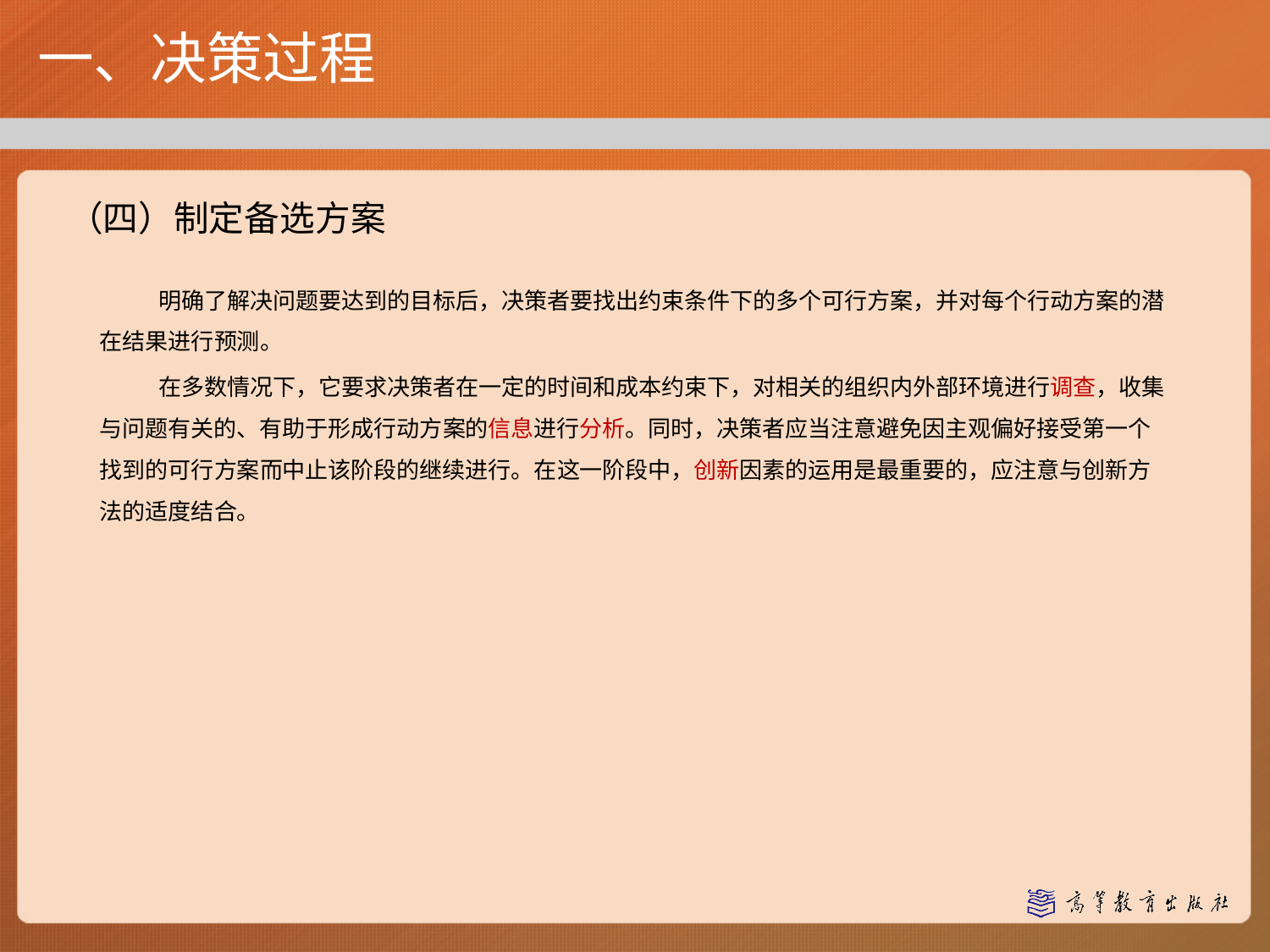

一、决策过程
（四）制定备选方案
明确了解决问题要达到的目标后，决策者要找出约束条件下的多个可行方案，并对每个行动方案的潜在结果进行预测。
在多数情况下，它要求决策者在一定的时间和成本约束下，对相关的组织内外部环境进行调查，收集与问题有关的、有助于形成行动方案的信息进行分析。同时，决策者应当注意避免因主观偏好接受第一个找到的可行方案而中止该阶段的继续进行。在这一阶段中，创新因素的运用是最重要的，应注意与创新方法的适度结合。